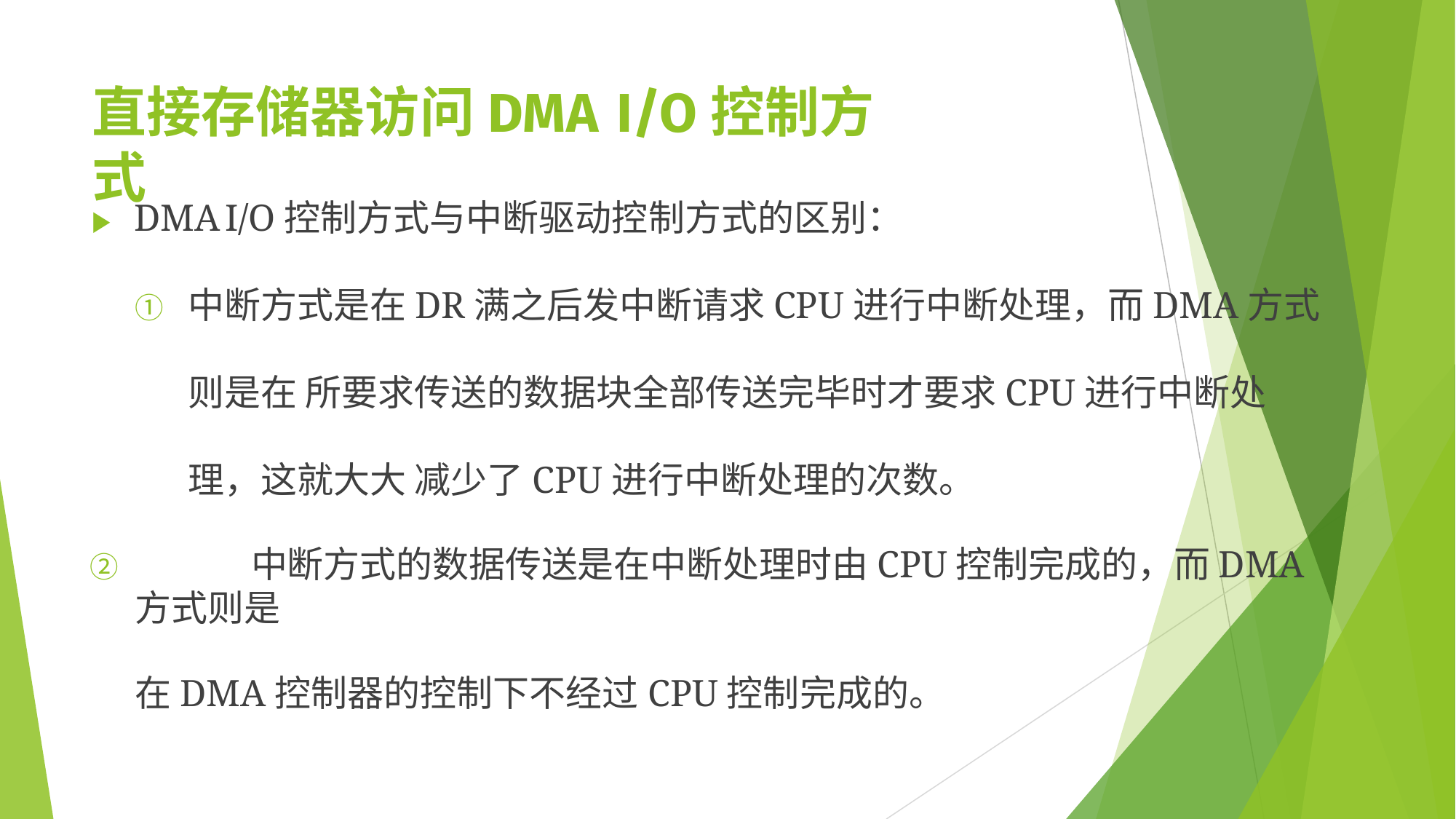

# 直接存储器访问DMA	I/O控制方式
▶	DMA	I/O控制方式与中断驱动控制方式的区别：
①	中断方式是在DR满之后发中断请求CPU进行中断处理，而DMA方式则是在 所要求传送的数据块全部传送完毕时才要求CPU进行中断处理，这就大大 减少了CPU进行中断处理的次数。

②	中断方式的数据传送是在中断处理时由CPU控制完成的，而DMA方式则是

在DMA控制器的控制下不经过CPU控制完成的。